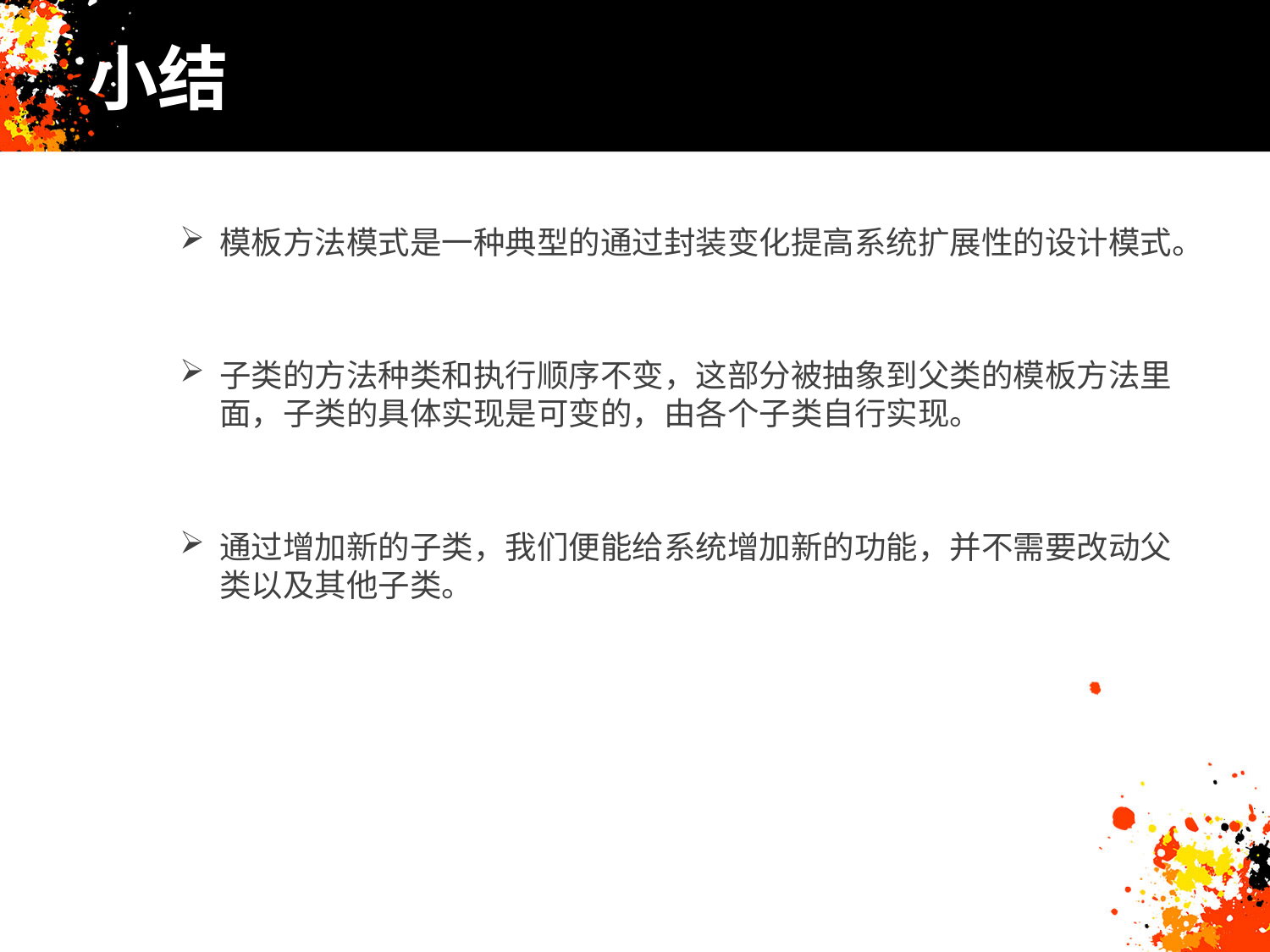

# 小结
模板方法模式是一种典型的通过封装变化提高系统扩展性的设计模式。

子类的方法种类和执行顺序不变，这部分被抽象到父类的模板方法里面，子类的具体实现是可变的，由各个子类自行实现。

通过增加新的子类，我们便能给系统增加新的功能，并不需要改动父类以及其他子类。